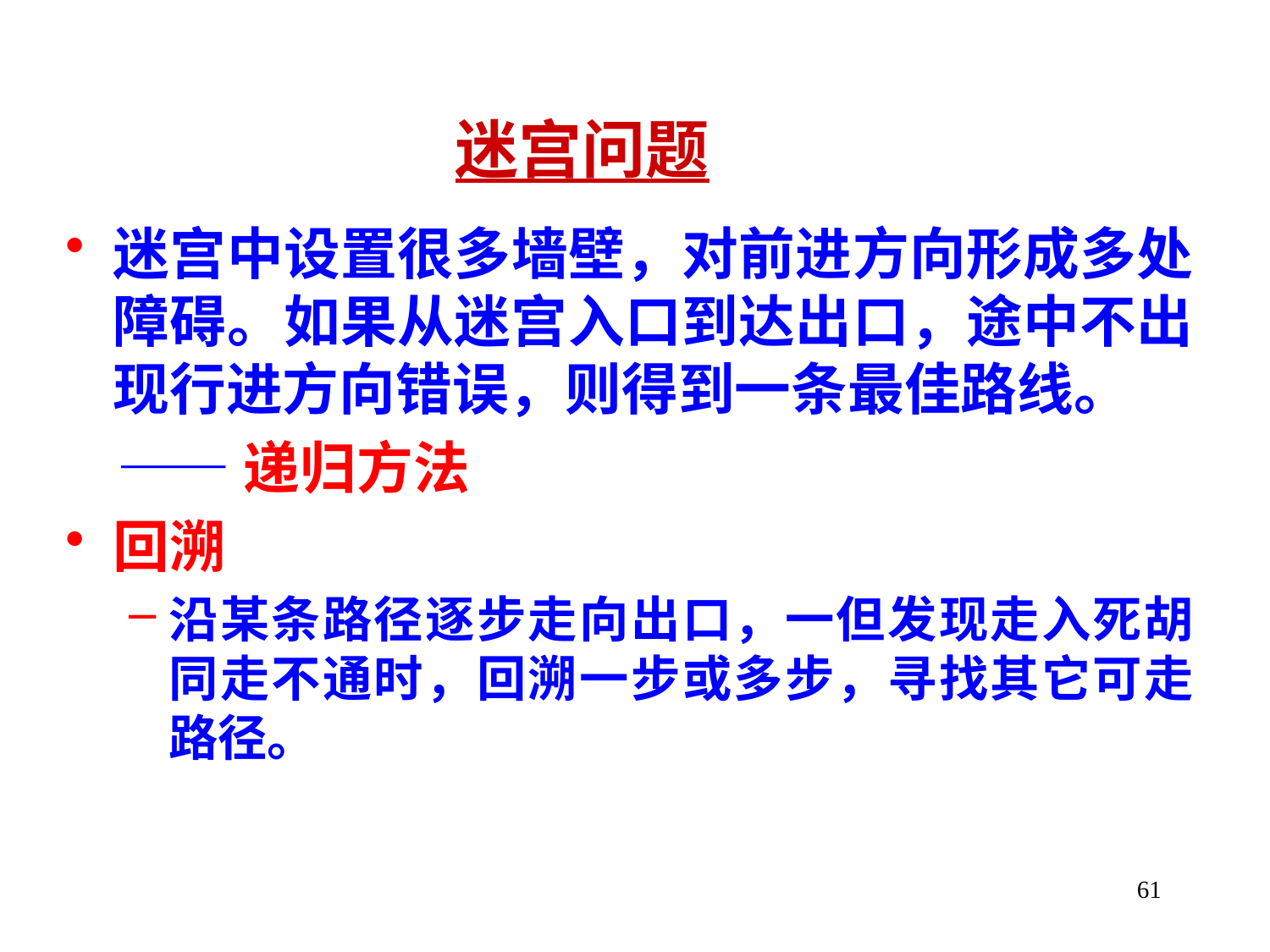

迷宫问题
迷宫中设置很多墙壁，对前进方向形成多处障碍。如果从迷宫入口到达出口，途中不出现行进方向错误，则得到一条最佳路线。
    ——递归方法
回溯
沿某条路径逐步走向出口，一但发现走入死胡同走不通时，回溯一步或多步，寻找其它可走路径。
61